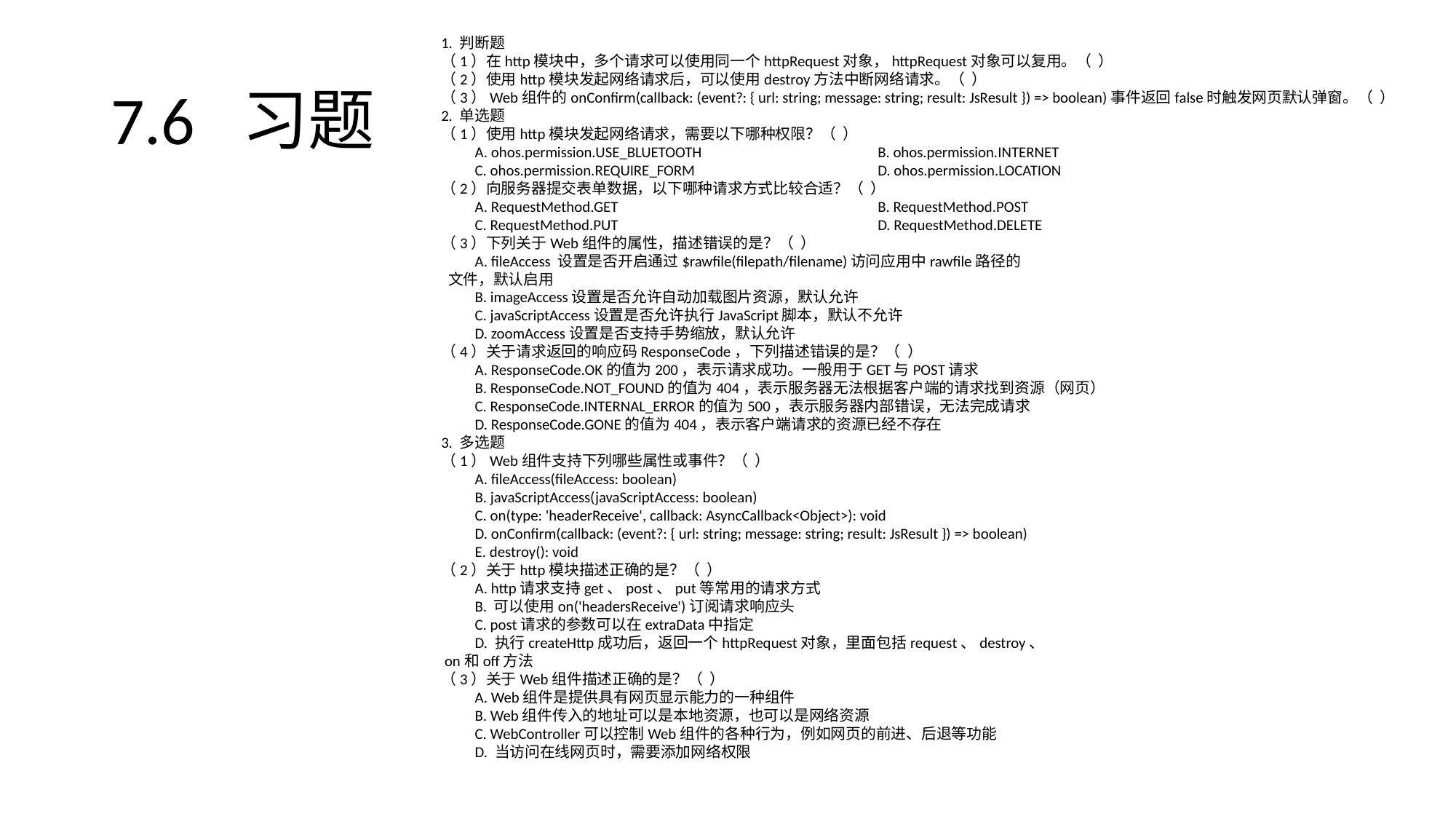

1. 判断题
（1）在http模块中，多个请求可以使用同一个httpRequest对象，httpRequest对象可以复用。（  ）
（2）使用http模块发起网络请求后，可以使用destroy方法中断网络请求。（  ）
（3）Web组件的onConfirm(callback: (event?: { url: string; message: string; result: JsResult }) => boolean)事件返回false时触发网页默认弹窗。（  ）
2. 单选题
（1）使用http模块发起网络请求，需要以下哪种权限？（  ）
　　A. ohos.permission.USE_BLUETOOTH		B. ohos.permission.INTERNET
　　C. ohos.permission.REQUIRE_FORM		D. ohos.permission.LOCATION
（2）向服务器提交表单数据，以下哪种请求方式比较合适？（  ）
　　A. RequestMethod.GET			B. RequestMethod.POST
　　C. RequestMethod.PUT			D. RequestMethod.DELETE
（3）下列关于Web组件的属性，描述错误的是？（  ）
　　A. fileAccess 设置是否开启通过$rawfile(filepath/filename)访问应用中rawfile路径的
 文件，默认启用
　　B. imageAccess设置是否允许自动加载图片资源，默认允许
　　C. javaScriptAccess设置是否允许执行JavaScript脚本，默认不允许
　　D. zoomAccess设置是否支持手势缩放，默认允许
（4）关于请求返回的响应码ResponseCode，下列描述错误的是？（  ）
　　A. ResponseCode.OK的值为200，表示请求成功。一般用于GET与POST请求
　　B. ResponseCode.NOT_FOUND的值为404，表示服务器无法根据客户端的请求找到资源（网页）
　　C. ResponseCode.INTERNAL_ERROR的值为500，表示服务器内部错误，无法完成请求
　　D. ResponseCode.GONE的值为404，表示客户端请求的资源已经不存在
3. 多选题
（1）Web组件支持下列哪些属性或事件？（  ）
　　A. fileAccess(fileAccess: boolean)
　　B. javaScriptAccess(javaScriptAccess: boolean)
　　C. on(type: 'headerReceive', callback: AsyncCallback<Object>): void
　　D. onConfirm(callback: (event?: { url: string; message: string; result: JsResult }) => boolean)
　　E. destroy(): void
（2）关于http模块描述正确的是？（  ）
　　A. http请求支持get、post、put等常用的请求方式
　　B. 可以使用on('headersReceive')订阅请求响应头
　　C. post请求的参数可以在extraData中指定
　　D. 执行createHttp成功后，返回一个httpRequest对象，里面包括request、destroy、
 on和off方法
（3）关于Web组件描述正确的是？（  ）
　　A. Web组件是提供具有网页显示能力的一种组件
　　B. Web组件传入的地址可以是本地资源，也可以是网络资源
　　C. WebController可以控制Web组件的各种行为，例如网页的前进、后退等功能
　　D. 当访问在线网页时，需要添加网络权限
# 7.6  习题